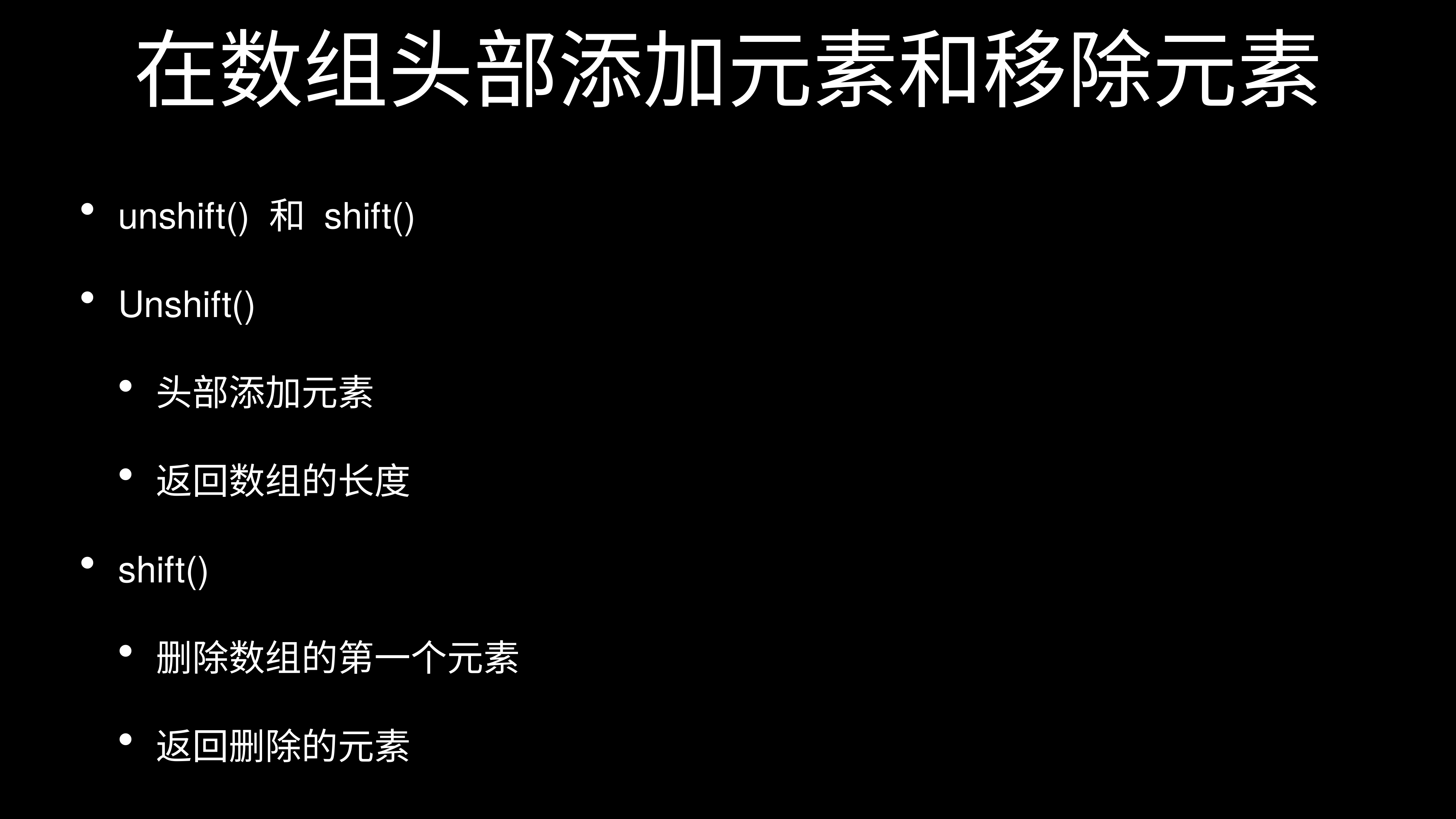

# 在数组头部添加元素和移除元素
unshift() 和 shift()
Unshift()
头部添加元素
返回数组的长度
shift()
删除数组的第一个元素
返回删除的元素